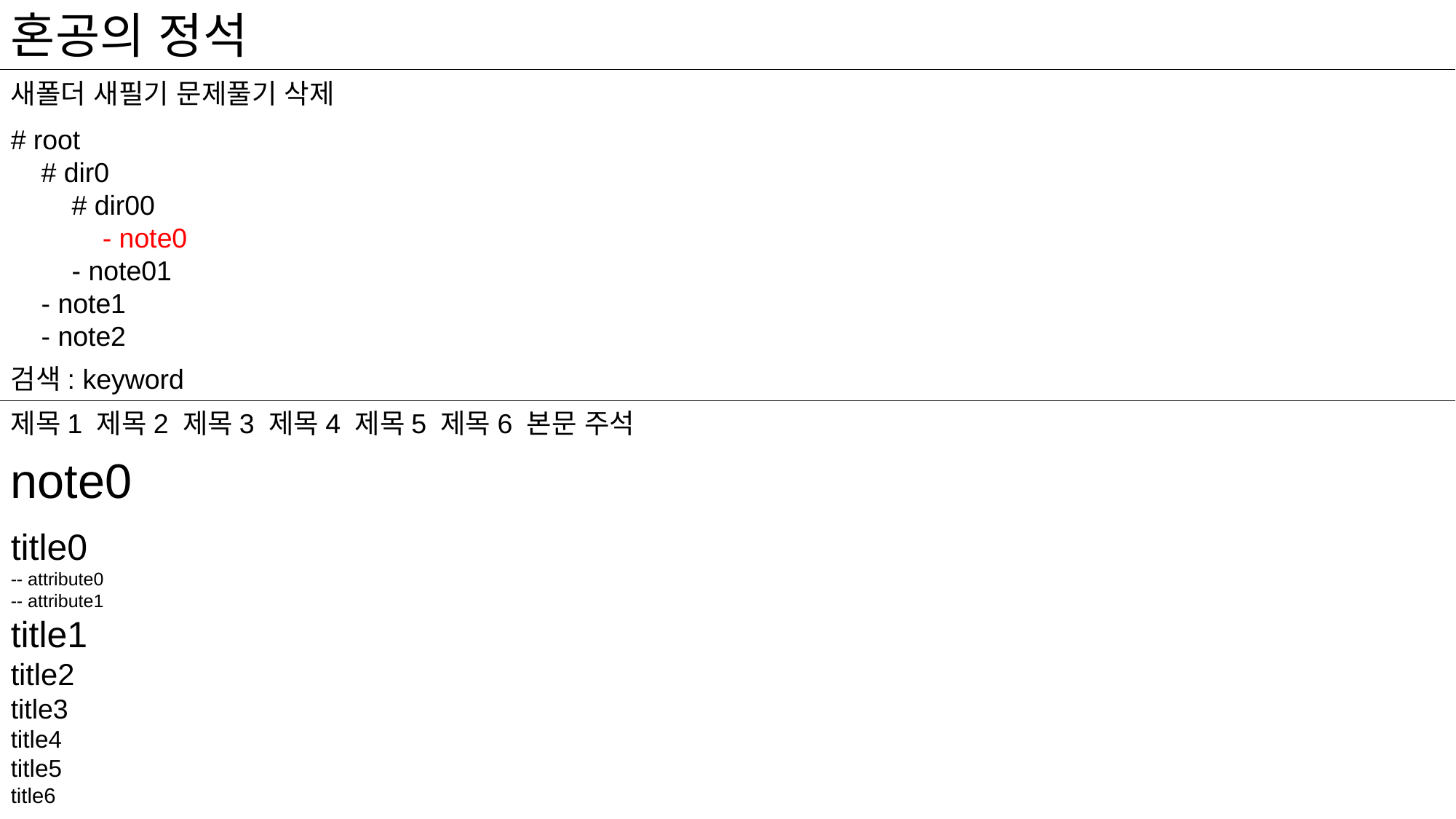

혼공의 정석
새폴더 새필기 문제풀기 삭제
# root
    # dir0
        # dir00
            - note0
        - note01
    - note1
    - note2
검색: keyword
제목1 제목2 제목3 제목4 제목5 제목6 본문 주석
note0
title0
-- attribute0
-- attribute1
title1
title2
title3
title4
title5
title6